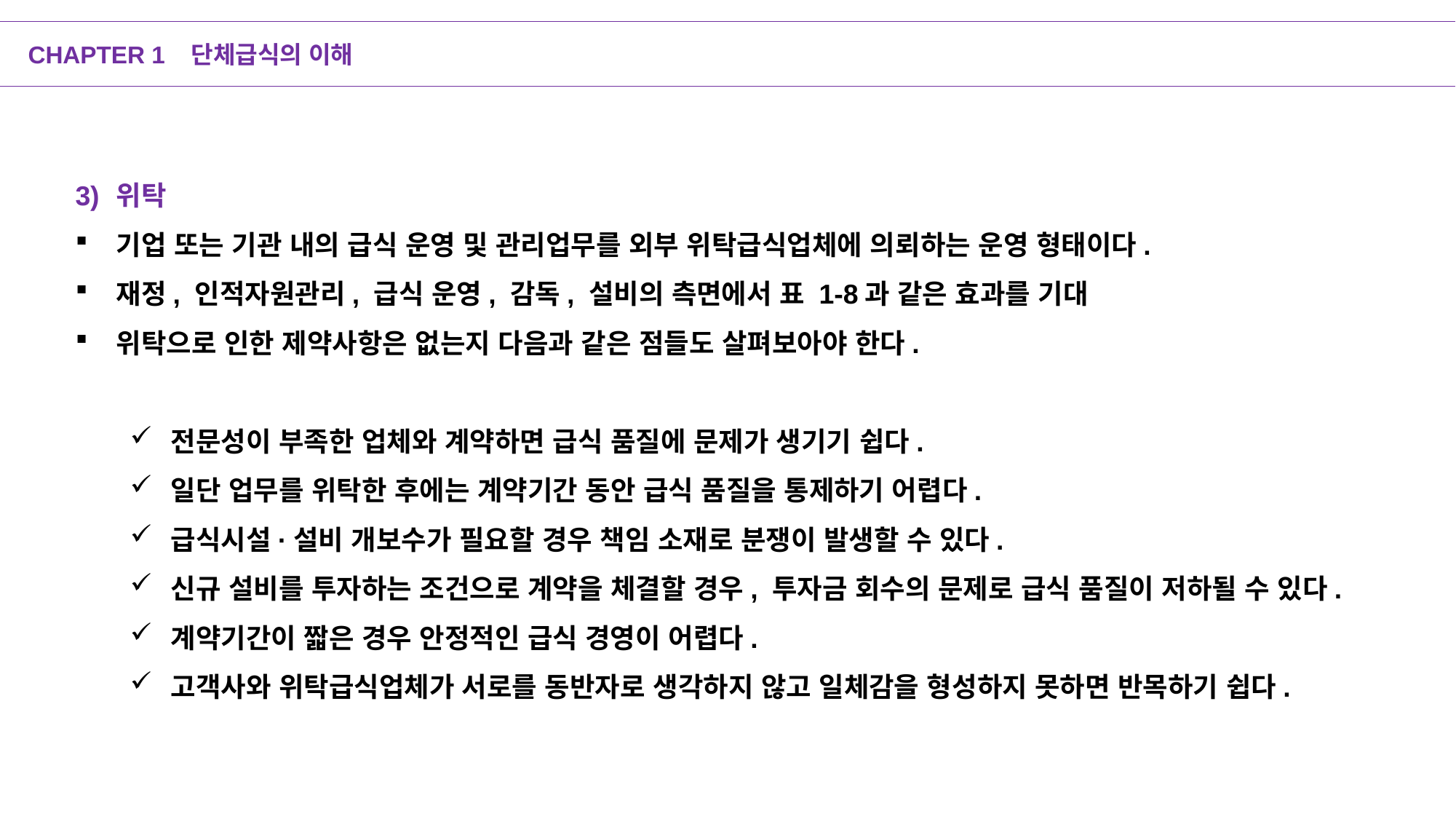

CHAPTER 1   단체급식의 이해
3)	위탁
기업 또는 기관 내의 급식 운영 및 관리업무를 외부 위탁급식업체에 의뢰하는 운영 형태이다.
재정, 인적자원관리, 급식 운영, 감독, 설비의 측면에서 표 1-8과 같은 효과를 기대
위탁으로 인한 제약사항은 없는지 다음과 같은 점들도 살펴보아야 한다.

전문성이 부족한 업체와 계약하면 급식 품질에 문제가 생기기 쉽다.
일단 업무를 위탁한 후에는 계약기간 동안 급식 품질을 통제하기 어렵다.
급식시설·설비 개보수가 필요할 경우 책임 소재로 분쟁이 발생할 수 있다.
신규 설비를 투자하는 조건으로 계약을 체결할 경우, 투자금 회수의 문제로 급식 품질이 저하될 수 있다.
계약기간이 짧은 경우 안정적인 급식 경영이 어렵다.
고객사와 위탁급식업체가 서로를 동반자로 생각하지 않고 일체감을 형성하지 못하면 반목하기 쉽다.